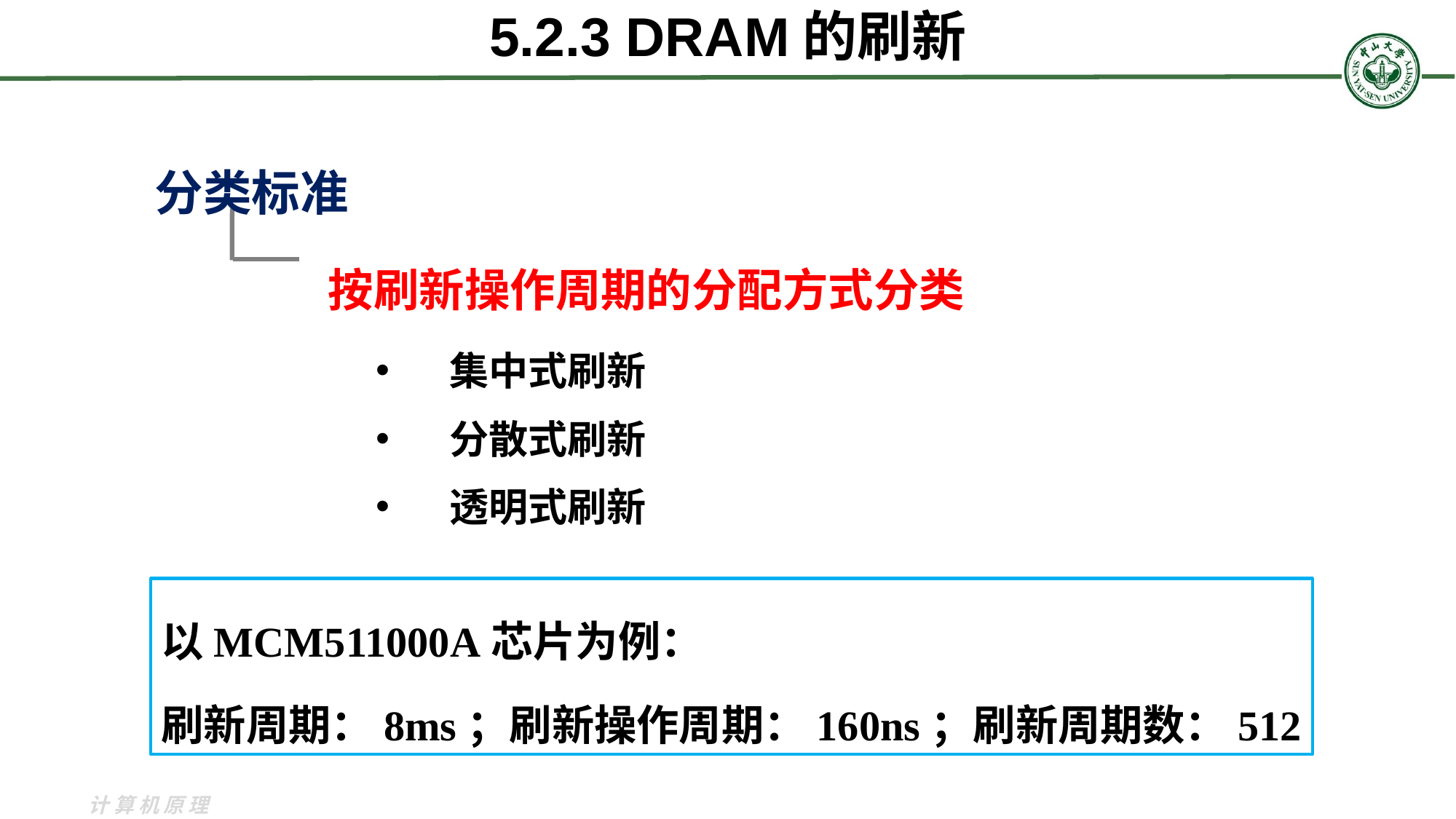

5.2.3 DRAM的刷新
分类标准
按刷新操作周期的分配方式分类
 集中式刷新
 分散式刷新
 透明式刷新
以MCM511000A芯片为例：
刷新周期：8ms；刷新操作周期：160ns；刷新周期数：512